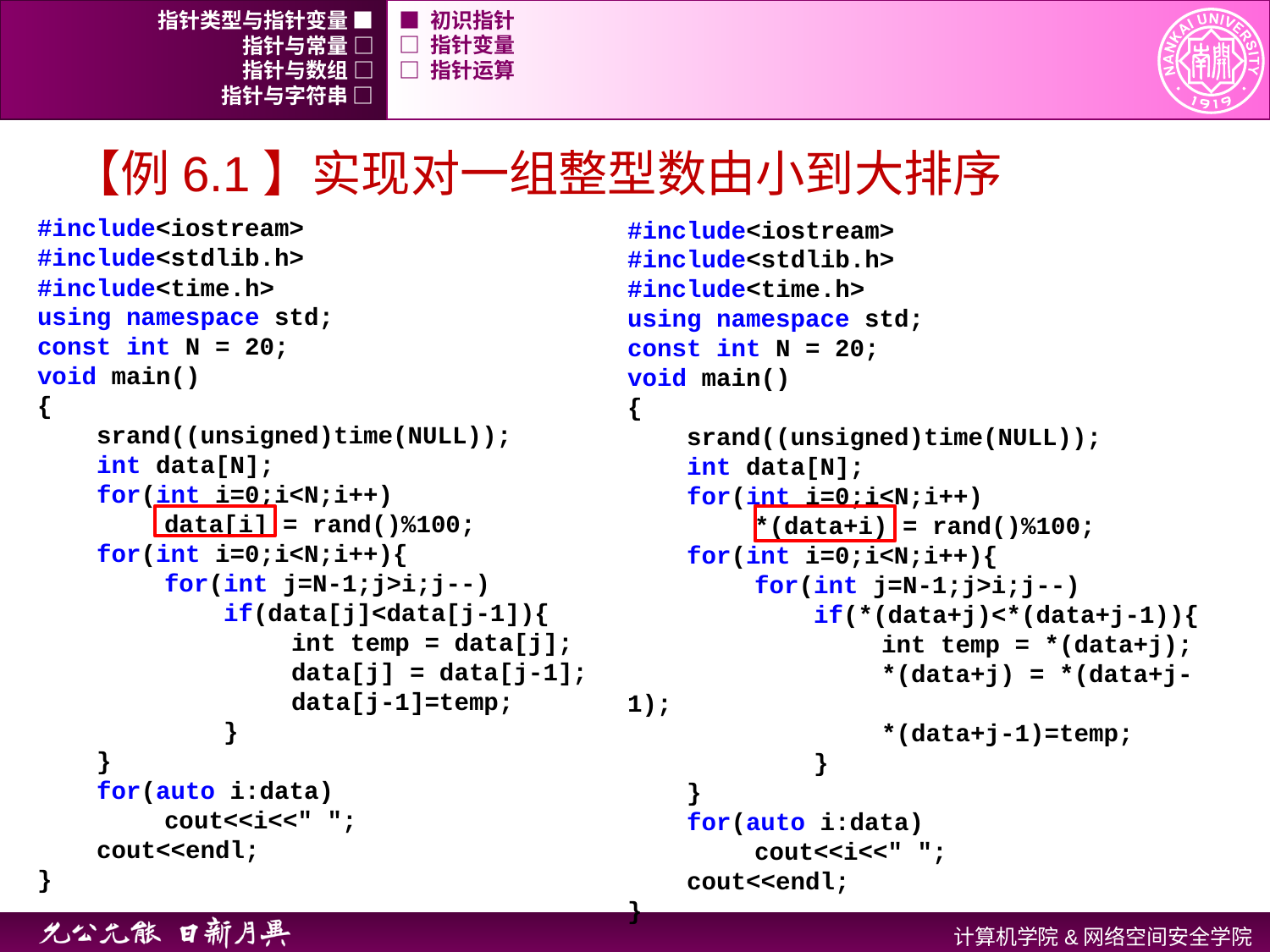

指针类型与指针变量 ■
■ 初识指针
指针与常量 □
□ 指针变量
指针与数组 □
□ 指针运算
指针与字符串 □

【例6.1】实现对一组整型数由小到大排序

#include<iostream>
#include<stdlib.h>
#include<time.h>
using namespace std;
const int N = 20;
void main()
{
    srand((unsigned)time(NULL));
    int data[N];
    for(int i=0;i<N;i++)
	data[i] = rand()%100;
    for(int i=0;i<N;i++){
    	for(int j=N-1;j>i;j--)
    	    if(data[j]<data[j-1]){
		int temp = data[j];
		data[j] = data[j-1];
		data[j-1]=temp;
	    }
    }
    for(auto i:data)
	cout<<i<<" ";
    cout<<endl;
}
#include<iostream>
#include<stdlib.h>
#include<time.h>
using namespace std;
const int N = 20;
void main()
{
    srand((unsigned)time(NULL));
    int data[N];
    for(int i=0;i<N;i++)
	*(data+i) = rand()%100;
    for(int i=0;i<N;i++){
    	for(int j=N-1;j>i;j--)
    	    if(*(data+j)<*(data+j-1)){
		int temp = *(data+j);
		*(data+j) = *(data+j-1);
		*(data+j-1)=temp;
	    }
    }
    for(auto i:data)
	cout<<i<<" ";
    cout<<endl;
}